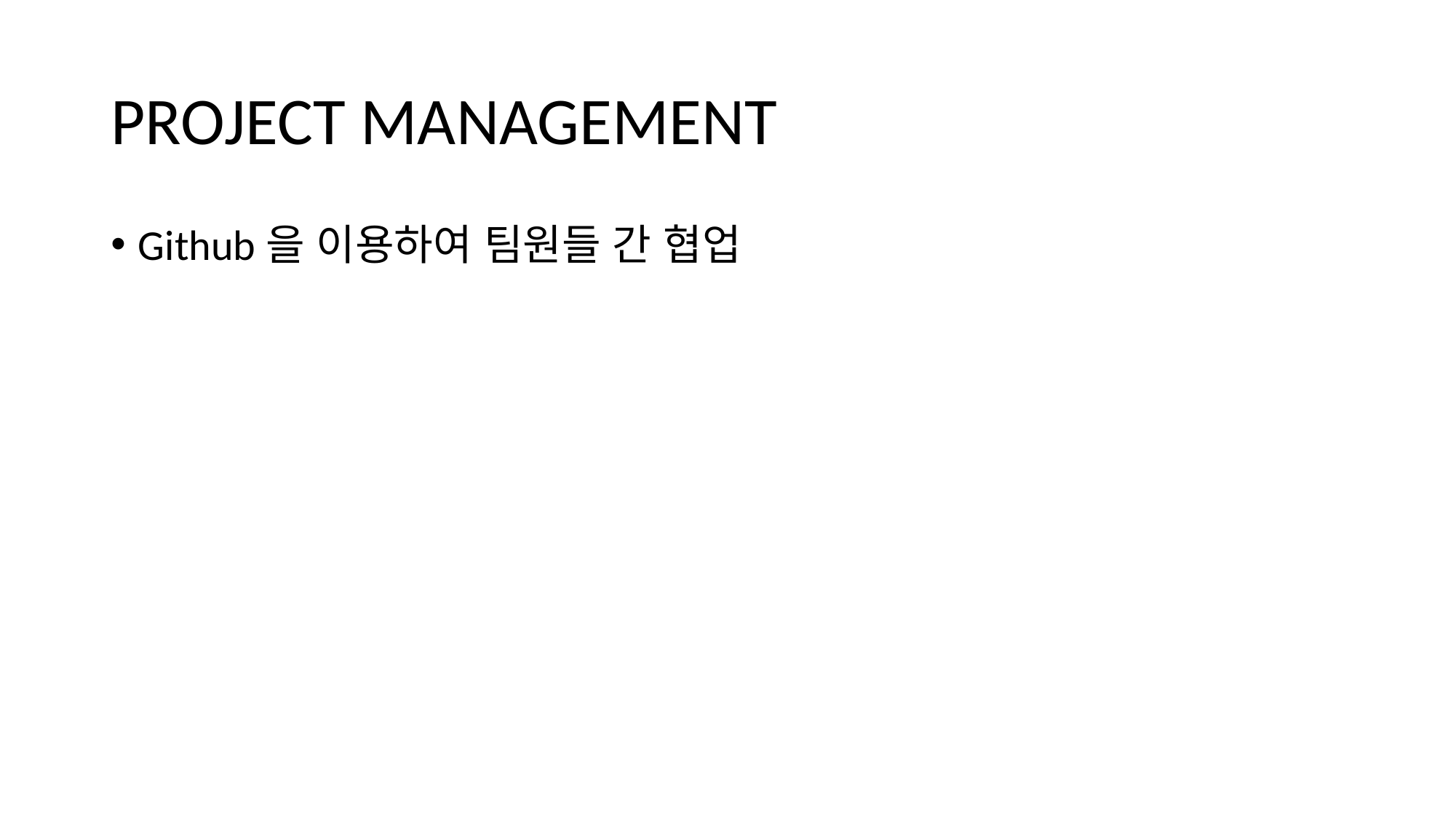

# PROJECT MANAGEMENT
Github을 이용하여 팀원들 간 협업